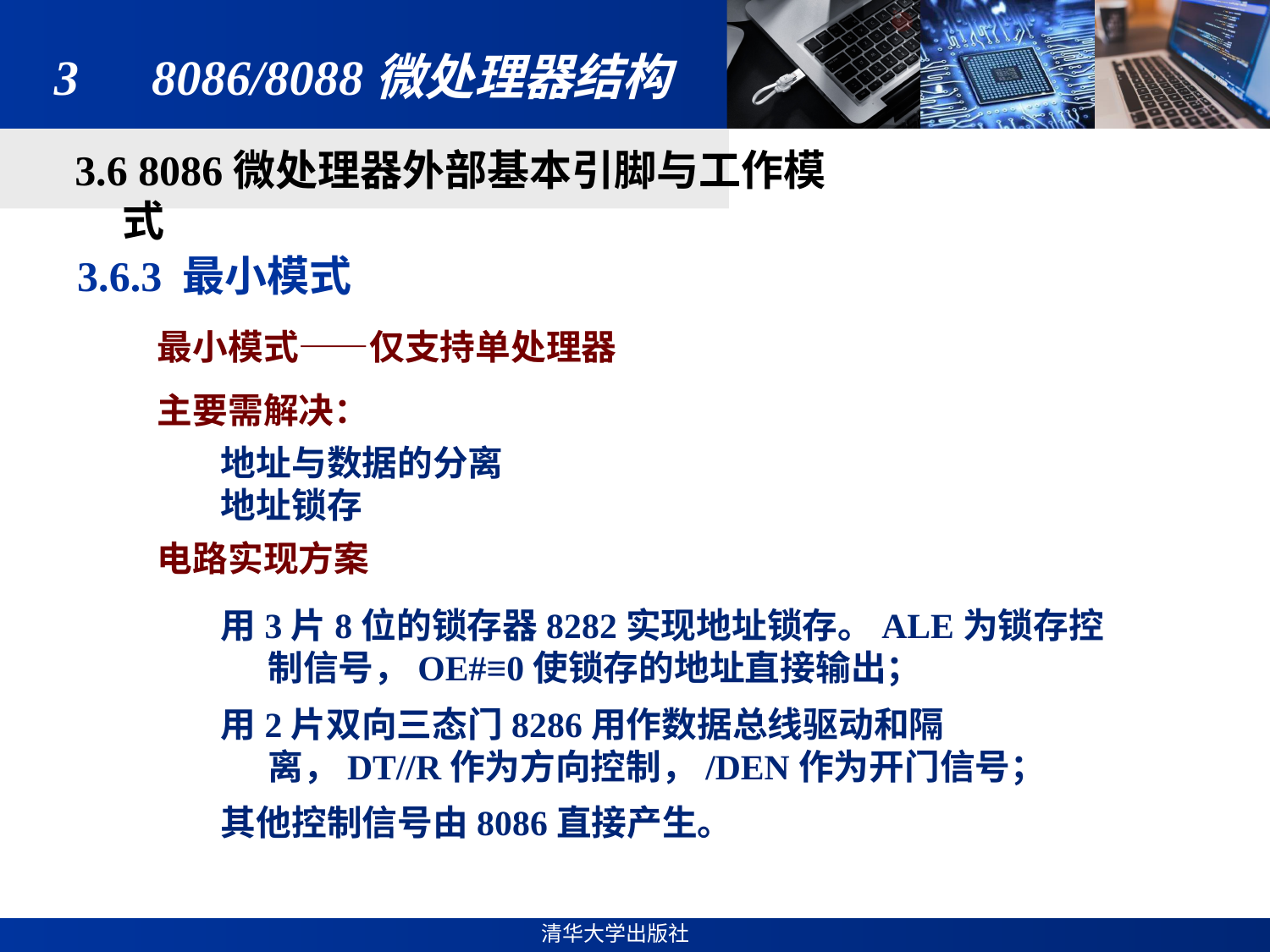

# 3　8086/8088微处理器结构
3.6 8086微处理器外部基本引脚与工作模式
3.6.3 最小模式

最小模式——仅支持单处理器
主要需解决：
地址与数据的分离
地址锁存
电路实现方案
用3片8位的锁存器8282实现地址锁存。ALE为锁存控制信号，OE#≡0使锁存的地址直接输出；
用2片双向三态门8286用作数据总线驱动和隔离，DT//R作为方向控制，/DEN作为开门信号；
其他控制信号由8086直接产生。